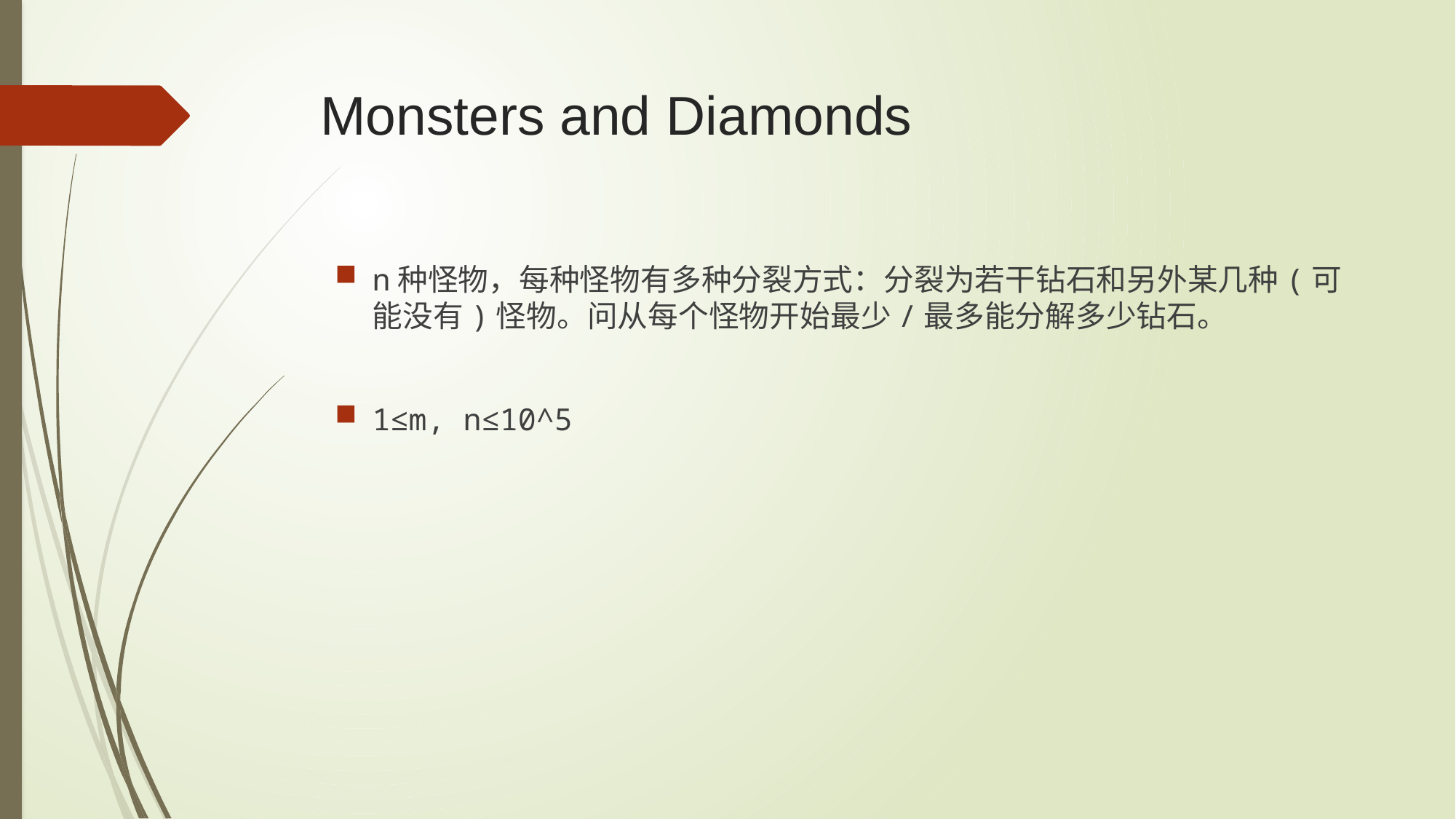

# Monsters and Diamonds
n种怪物，每种怪物有多种分裂方式：分裂为若干钻石和另外某几种(可能没有)怪物。问从每个怪物开始最少/最多能分解多少钻石。

1≤m, n≤10^5